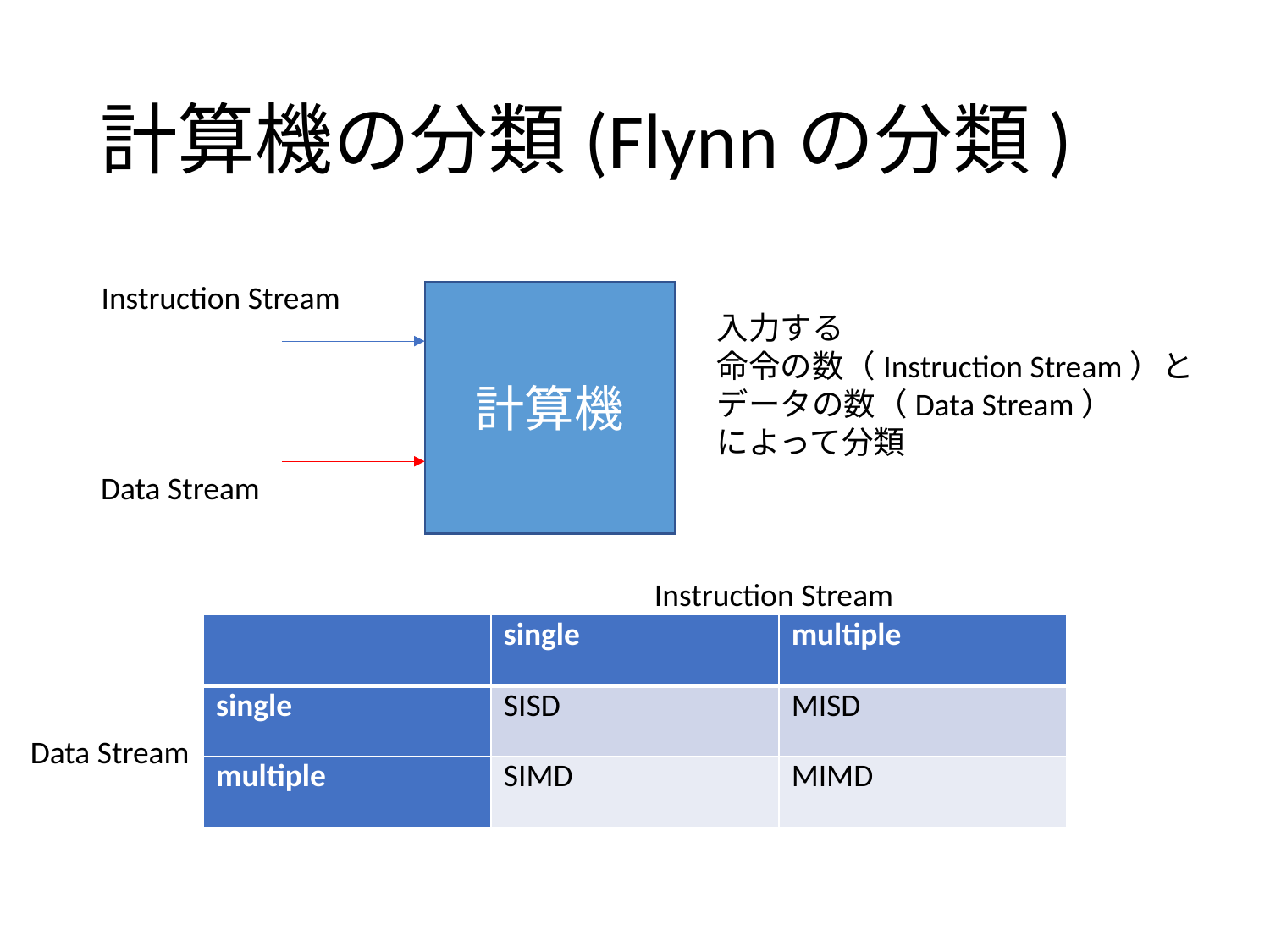

# 計算機の分類(Flynnの分類)
Instruction Stream
計算機
入力する
命令の数（Instruction Stream）とデータの数（Data Stream）
によって分類
Data Stream
　Instruction Stream
|  | single | multiple |
| --- | --- | --- |
| single | SISD | MISD |
| multiple | SIMD | MIMD |
Data Stream